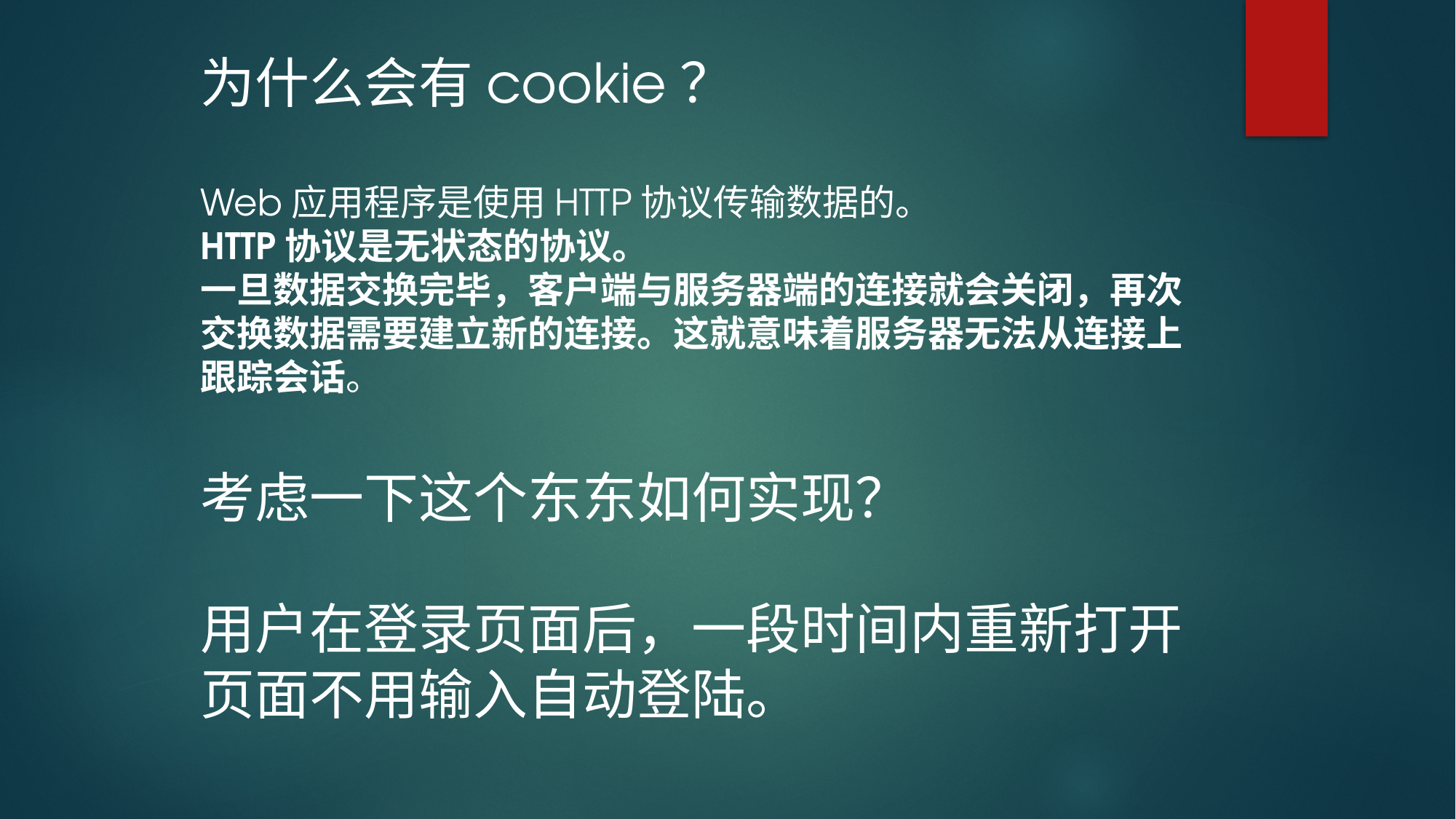

为什么会有cookie？

Web应用程序是使用HTTP协议传输数据的。
HTTP协议是无状态的协议。
一旦数据交换完毕，客户端与服务器端的连接就会关闭，再次交换数据需要建立新的连接。这就意味着服务器无法从连接上跟踪会话。

考虑一下这个东东如何实现？

用户在登录页面后，一段时间内重新打开页面不用输入自动登陆。